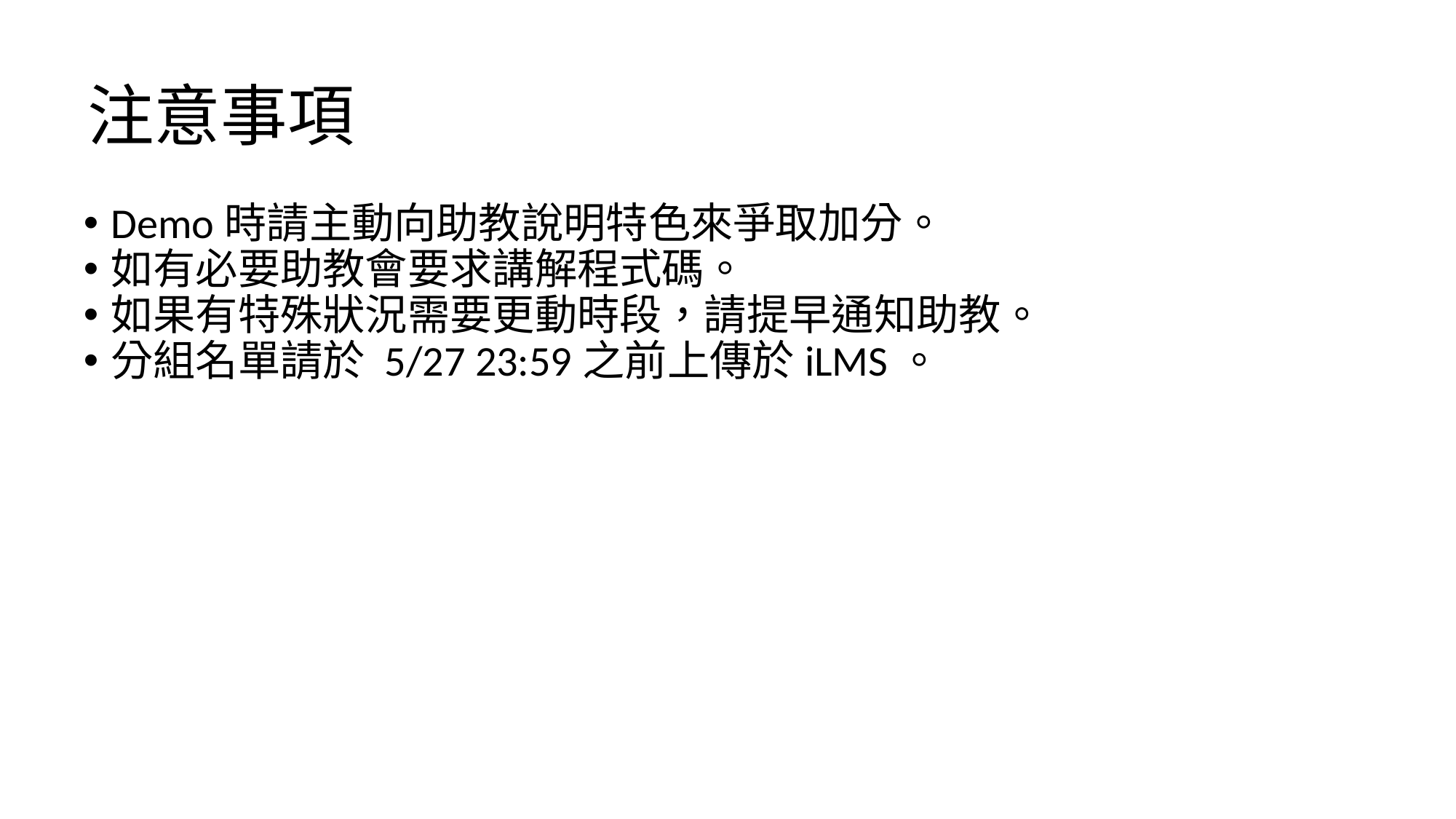

# 注意事項
Demo時請主動向助教說明特色來爭取加分。
如有必要助教會要求講解程式碼。
如果有特殊狀況需要更動時段，請提早通知助教。
分組名單請於 5/27 23:59之前上傳於iLMS。